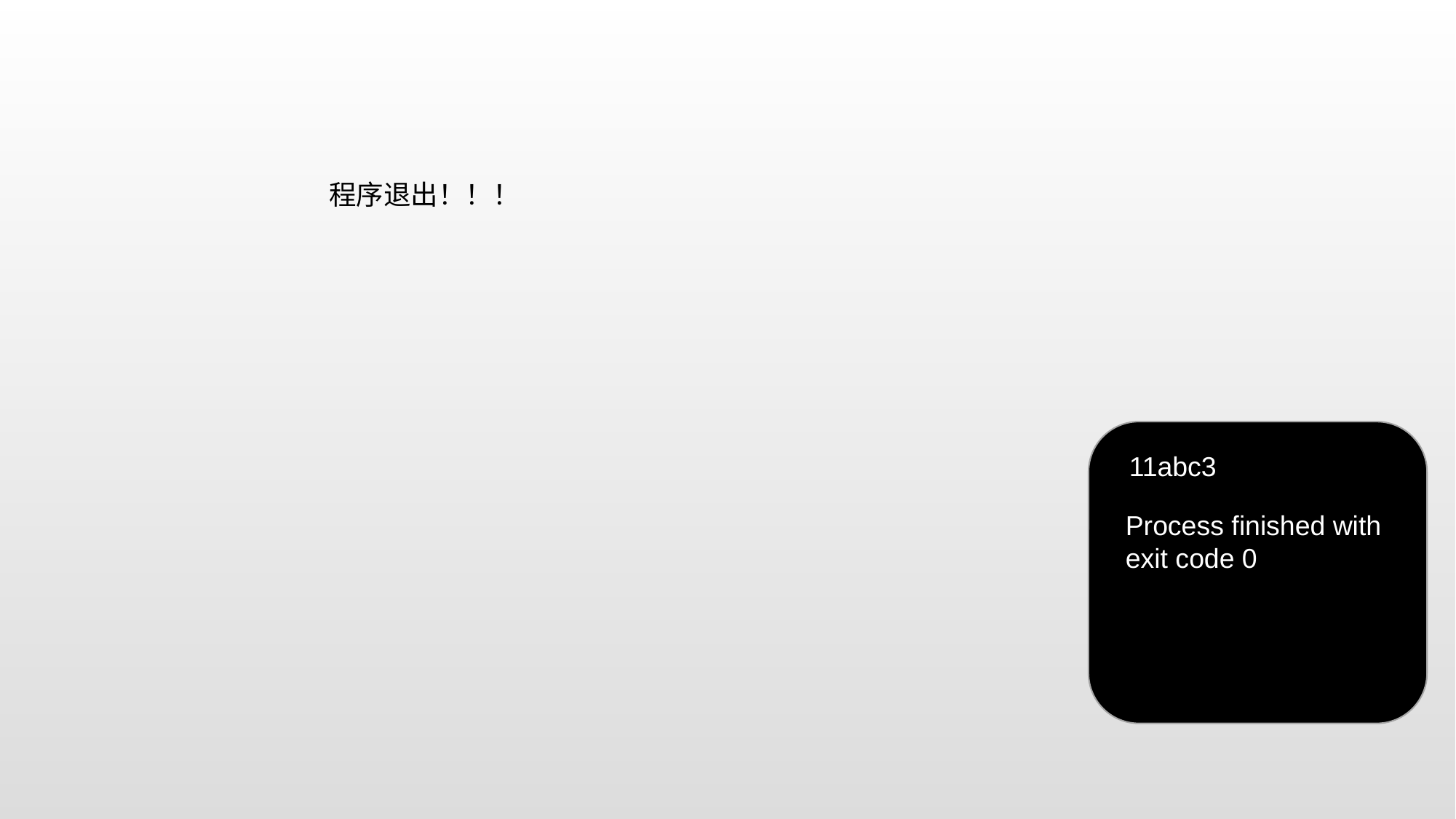

#
程序退出！！！

11abc3
Process finished with
exit code 0